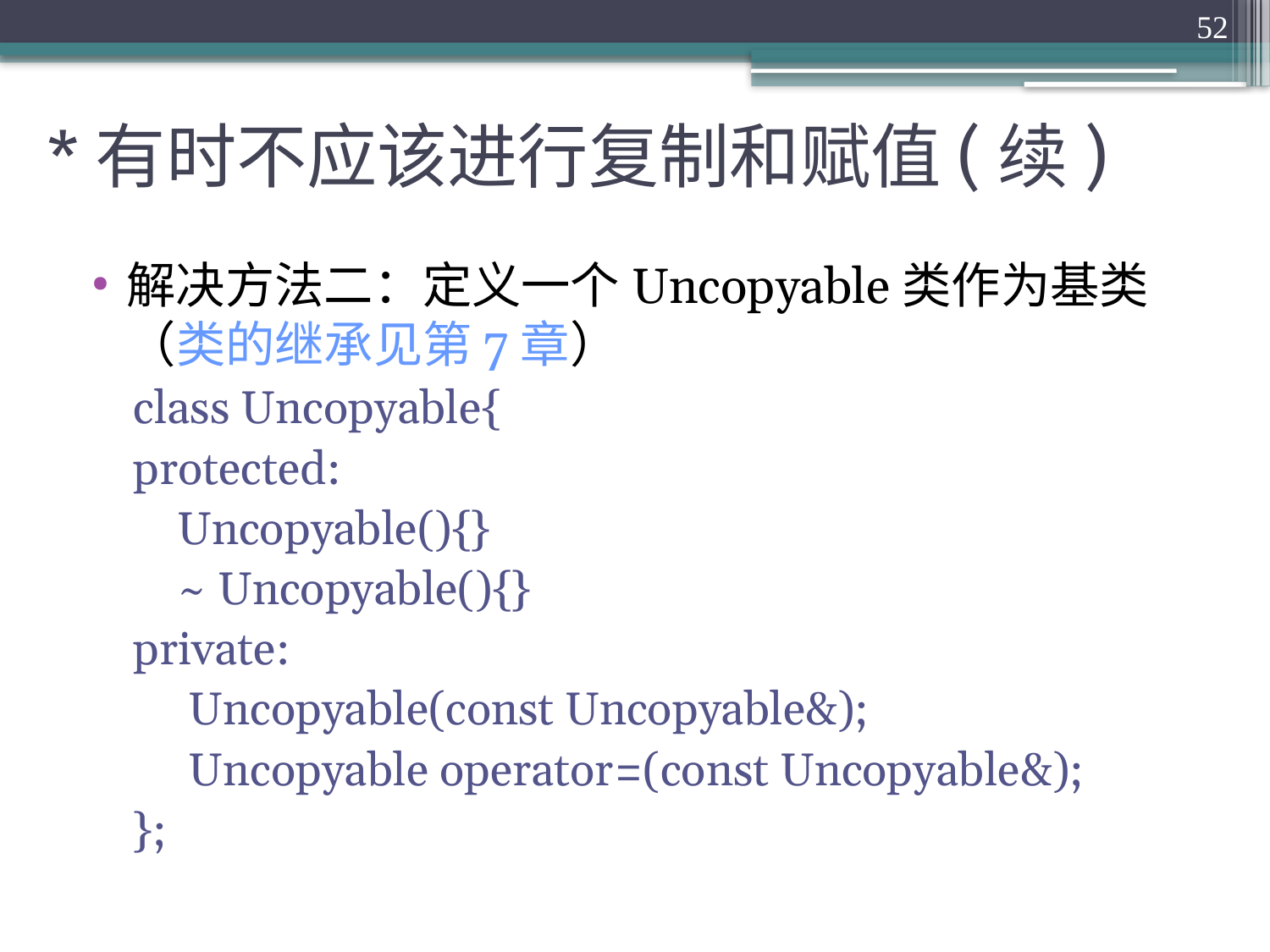

52
# *有时不应该进行复制和赋值(续)
解决方法二：定义一个Uncopyable类作为基类（类的继承见第7章）
class Uncopyable{
protected:
    Uncopyable(){}
    ~ Uncopyable(){}
private:
     Uncopyable(const Uncopyable&);
     Uncopyable operator=(const Uncopyable&);
};